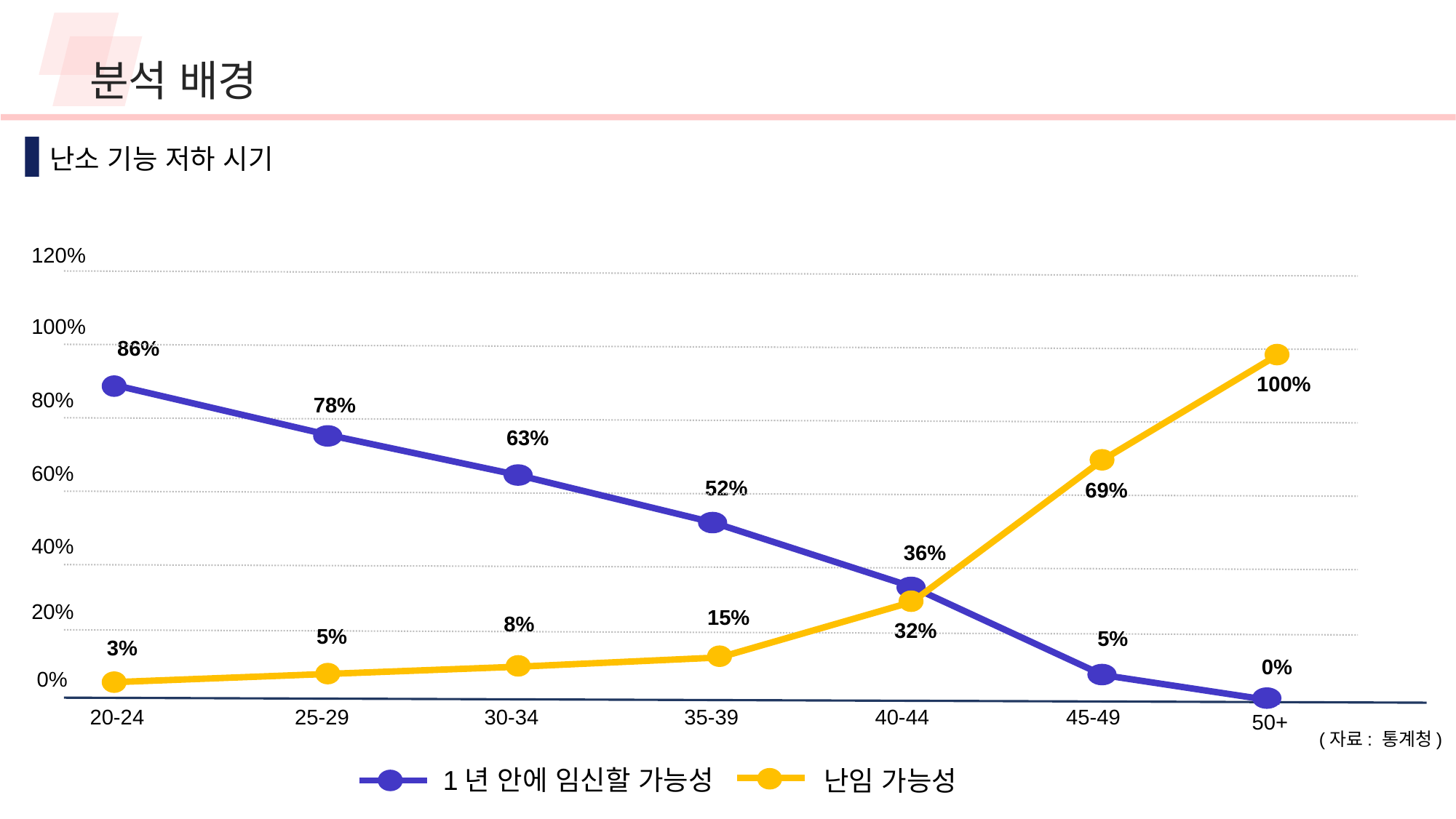

분석 배경

난소 기능 저하 시기

120%

100%
86%

100%

80%

78%

63%

60%

52%
69%

40%
36%

20%
15%

8%

32%

5%

5%
3%

0%

0%

25-29
20-24
30-34
35-39
40-44
45-49
50+
(자료: 통계청)
1년 안에 임신할 가능성
난임 가능성